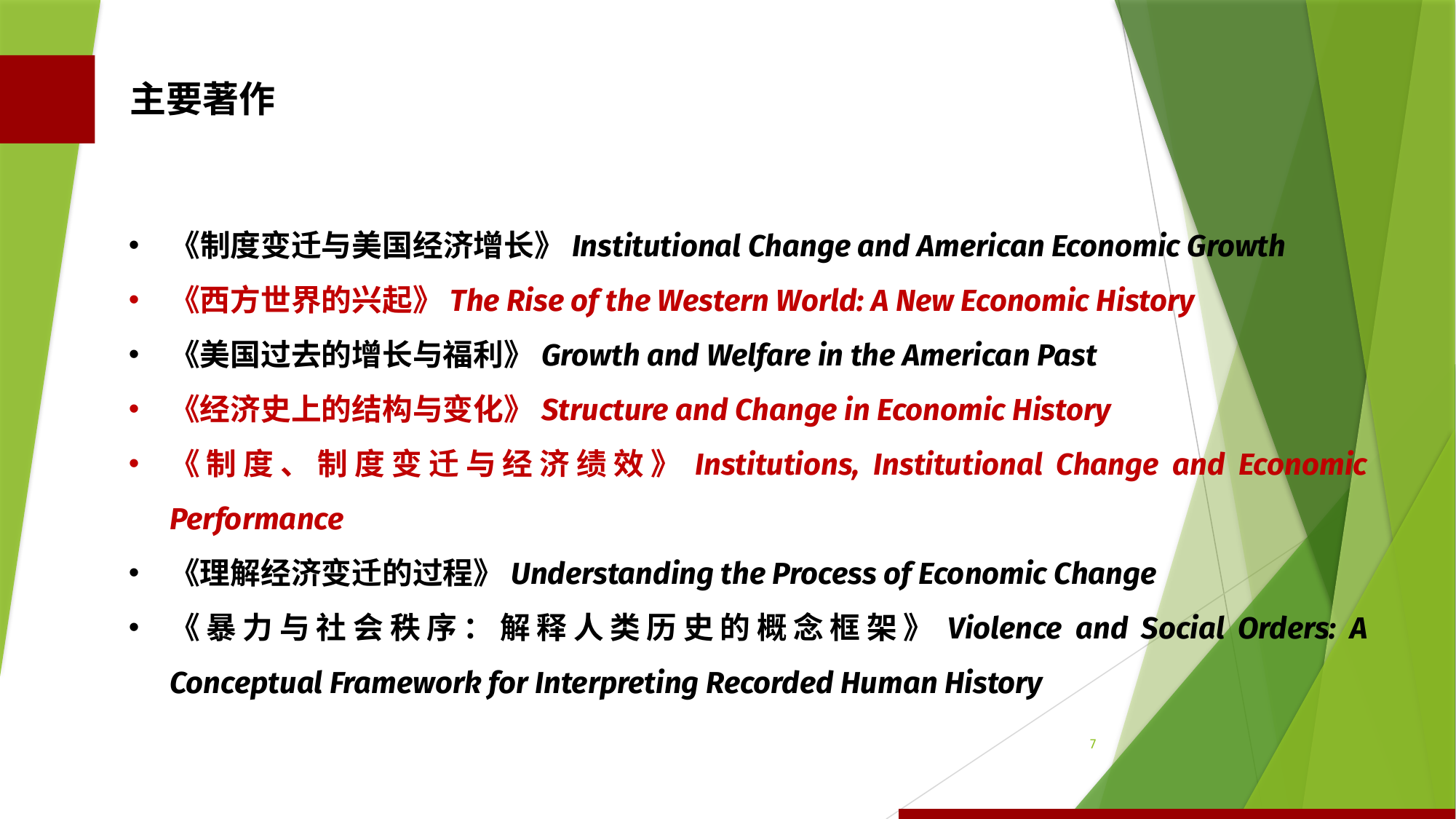

主要著作
《制度变迁与美国经济增长》Institutional Change and American Economic Growth
《西方世界的兴起》The Rise of the Western World: A New Economic History
《美国过去的增长与福利》Growth and Welfare in the American Past
《经济史上的结构与变化》Structure and Change in Economic History
《制度、制度变迁与经济绩效》Institutions, Institutional Change and Economic Performance
《理解经济变迁的过程》Understanding the Process of Economic Change
《暴力与社会秩序：解释人类历史的概念框架》Violence and Social Orders: A Conceptual Framework for Interpreting Recorded Human History

7